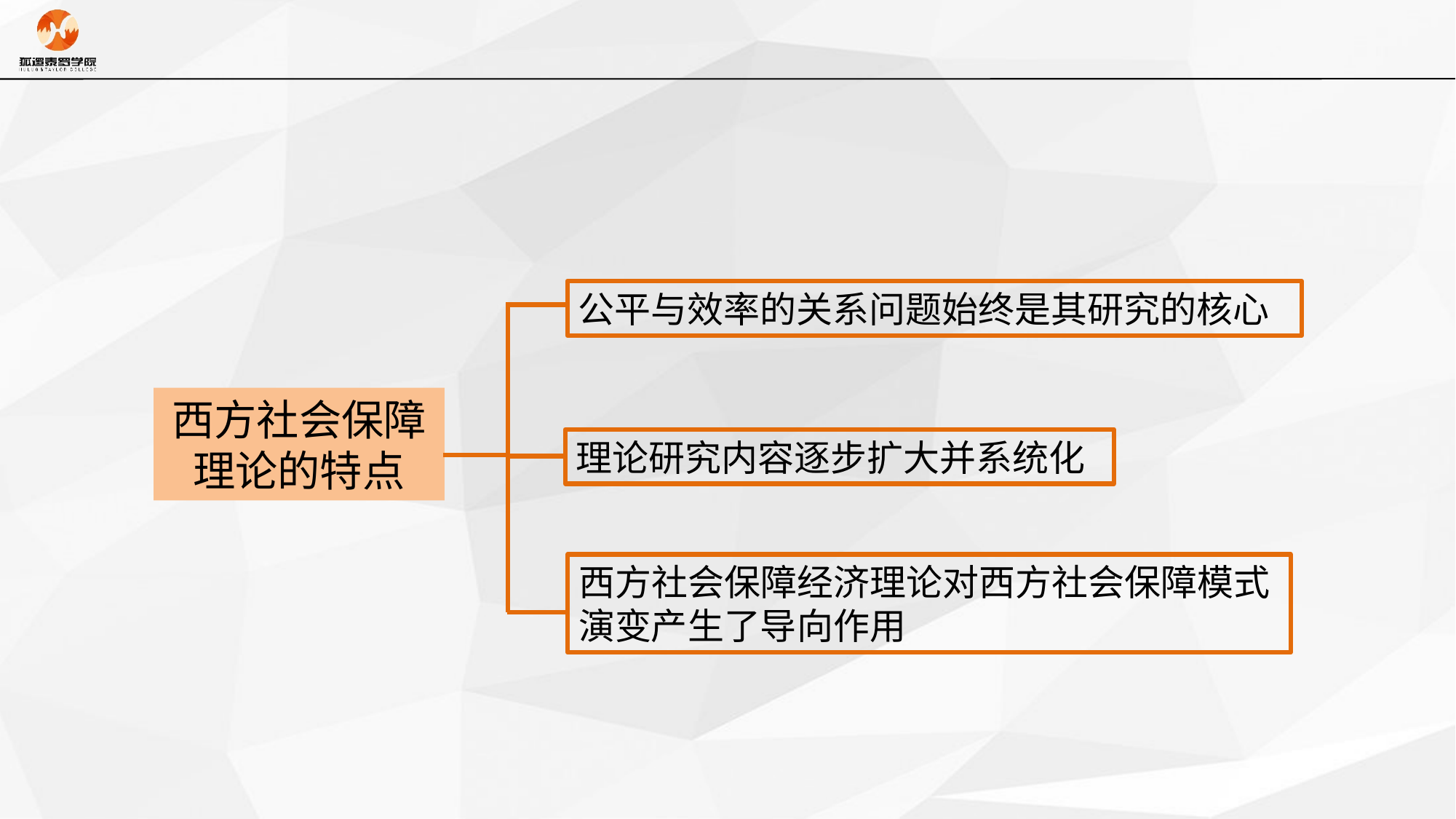

公平与效率的关系问题始终是其研究的核心
西方社会保障
理论的特点
理论研究内容逐步扩大并系统化
西方社会保障经济理论对西方社会保障模式演变产生了导向作用